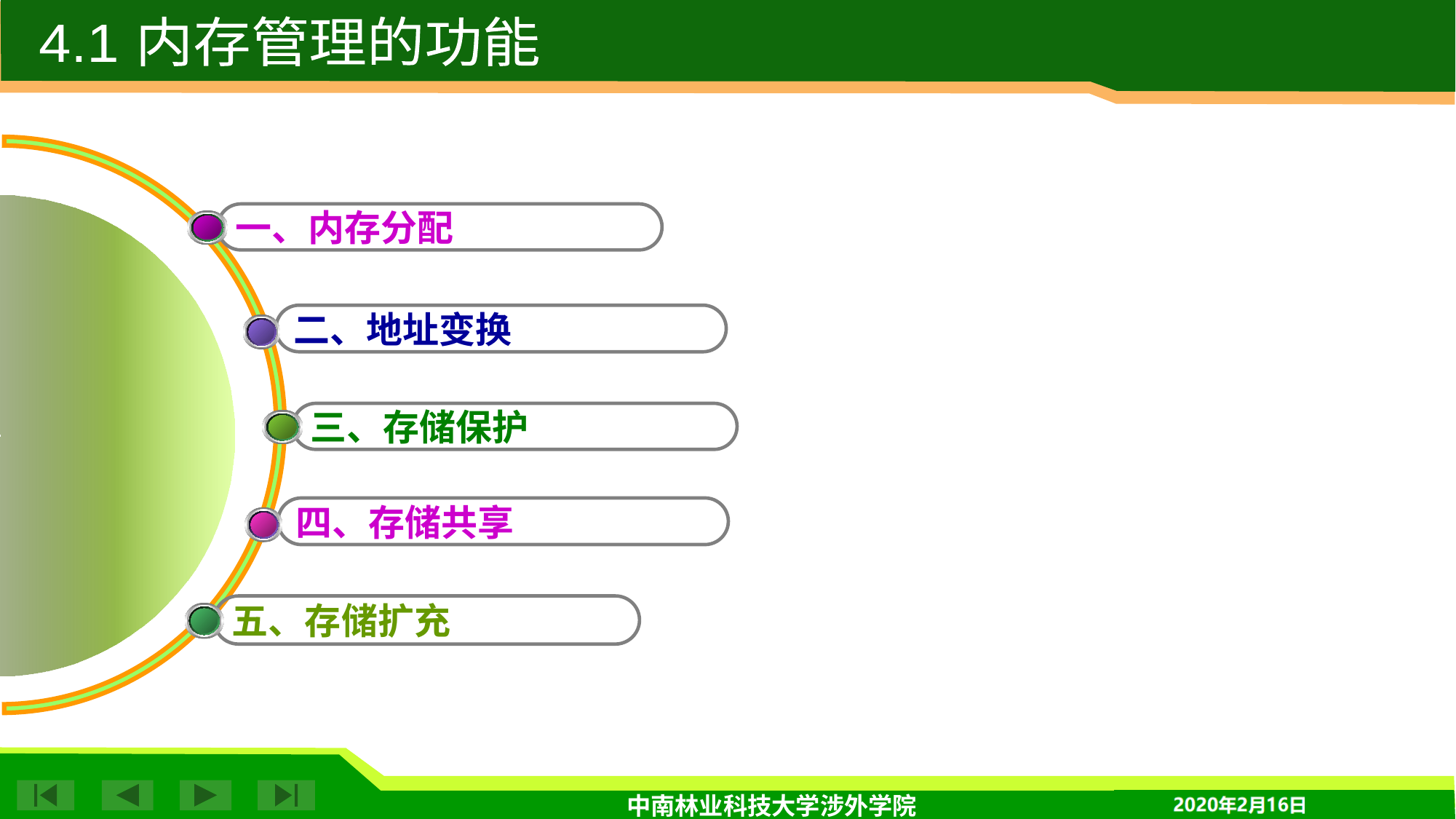

4.1 内存管理的功能

一、内存分配

二、地址变换

三、存储保护

四、存储共享

五、存储扩充